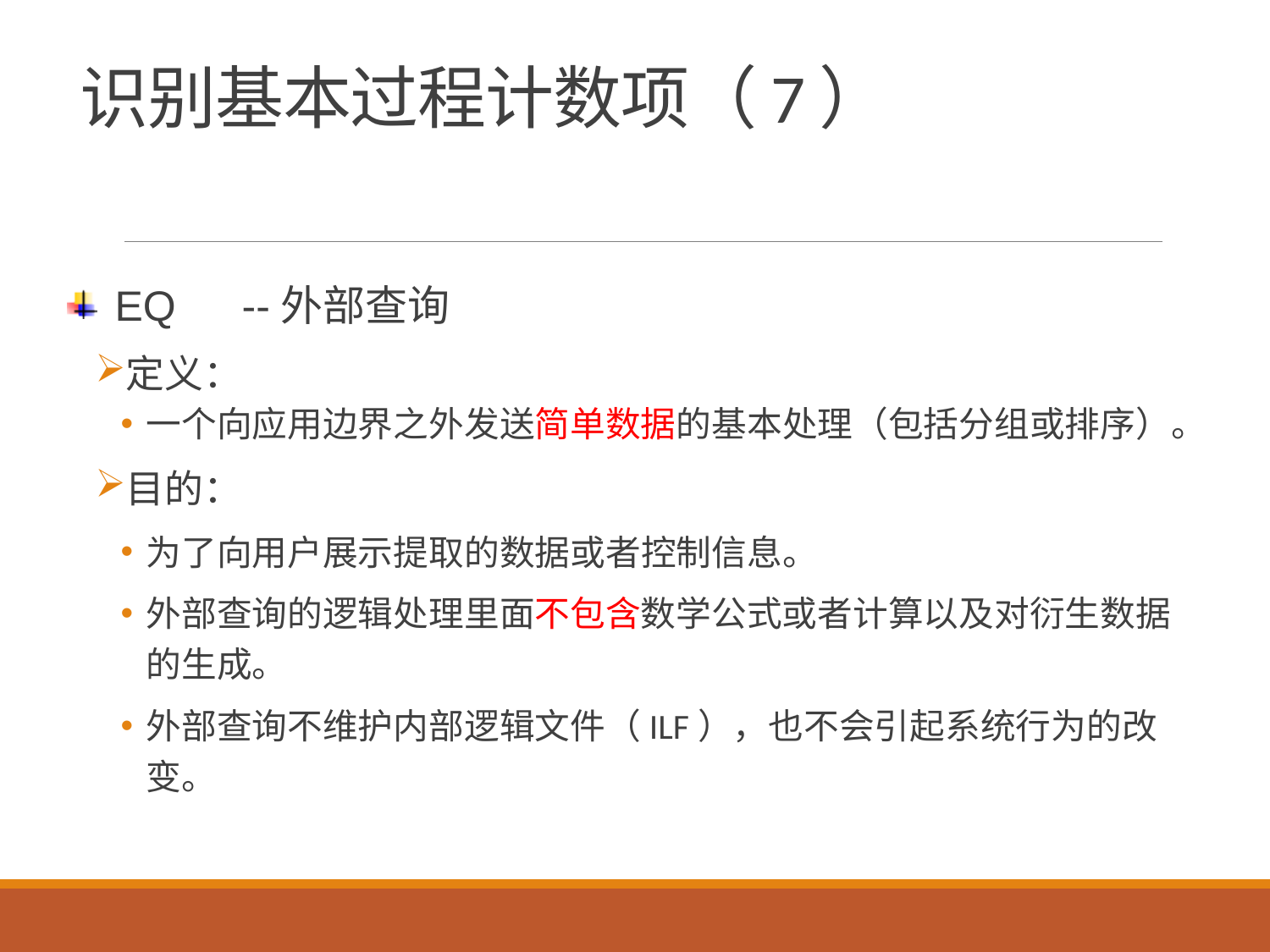

# 识别基本过程计数项（7）
EQ	--外部查询
定义：
一个向应用边界之外发送简单数据的基本处理（包括分组或排序）。
目的：
为了向用户展示提取的数据或者控制信息。
外部查询的逻辑处理里面不包含数学公式或者计算以及对衍生数据的生成。
外部查询不维护内部逻辑文件（ILF），也不会引起系统行为的改变。